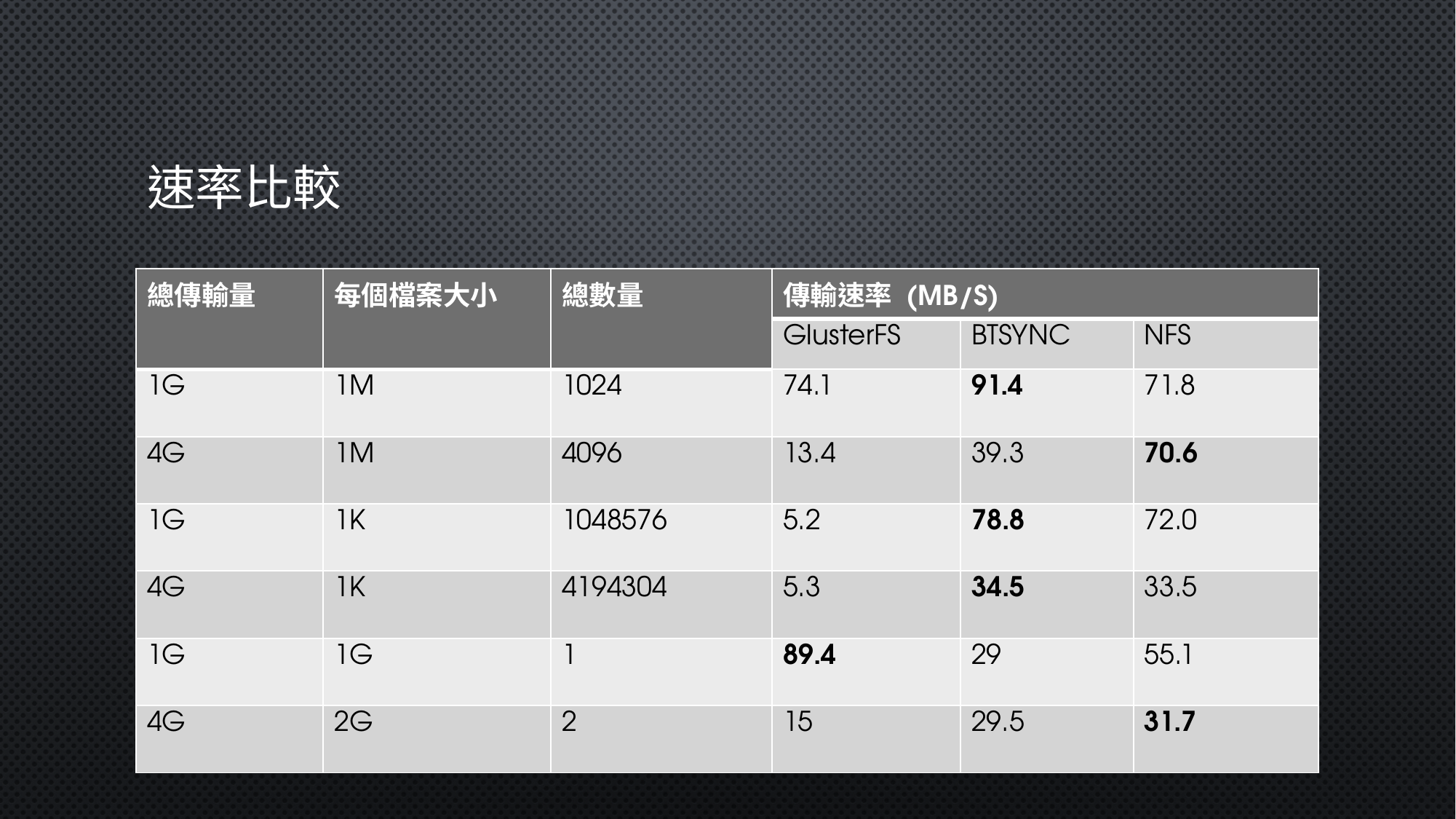

# 速率比較
| 總傳輸量 | 每個檔案大小 | 總數量 | 傳輸速率 (MB/S) |  |  |
| --- | --- | --- | --- | --- | --- |
|  |  |  | GlusterFS | BTSYNC | NFS |
| 1G | 1M | 1024 | 74.1 | 91.4 | 71.8 |
| 4G | 1M | 4096 | 13.4 | 39.3 | 70.6 |
| 1G | 1K | 1048576 | 5.2 | 78.8 | 72.0 |
| 4G | 1K | 4194304 | 5.3 | 34.5 | 33.5 |
| 1G | 1G | 1 | 89.4 | 29 | 55.1 |
| 4G | 2G | 2 | 15 | 29.5 | 31.7 |